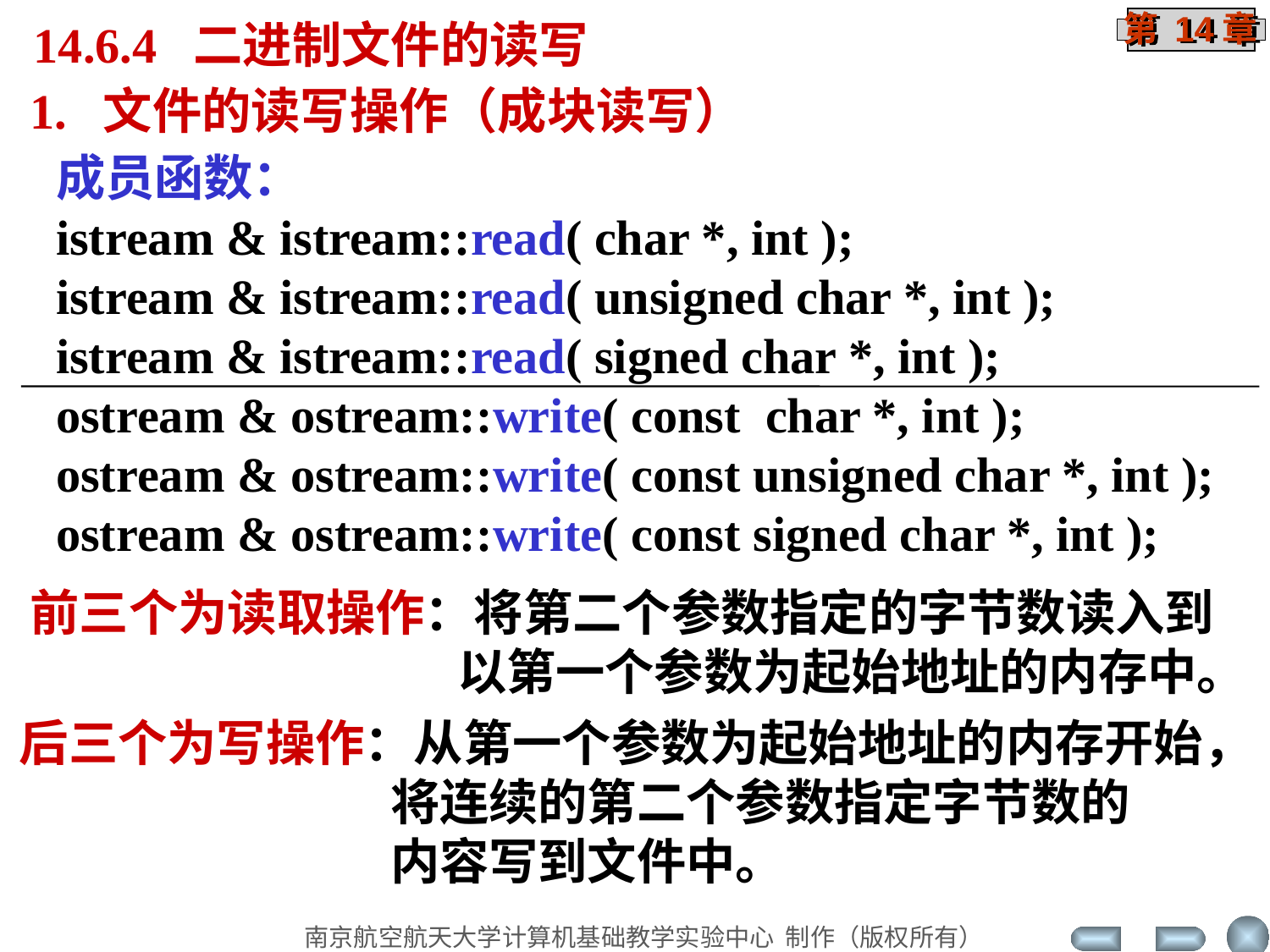

14.6.4  二进制文件的读写
1.  文件的读写操作（成块读写）
成员函数：
istream & istream::read( char *, int );
istream & istream::read( unsigned char *, int );
istream & istream::read( signed char *, int );
ostream & ostream::write( const  char *, int );
ostream & ostream::write( const unsigned char *, int );
ostream & ostream::write( const signed char *, int );

前三个为读取操作：将第二个参数指定的字节数读入到
                                     以第一个参数为起始地址的内存中。
后三个为写操作：从第一个参数为起始地址的内存开始，
                                将连续的第二个参数指定字节数的
                                内容写到文件中。